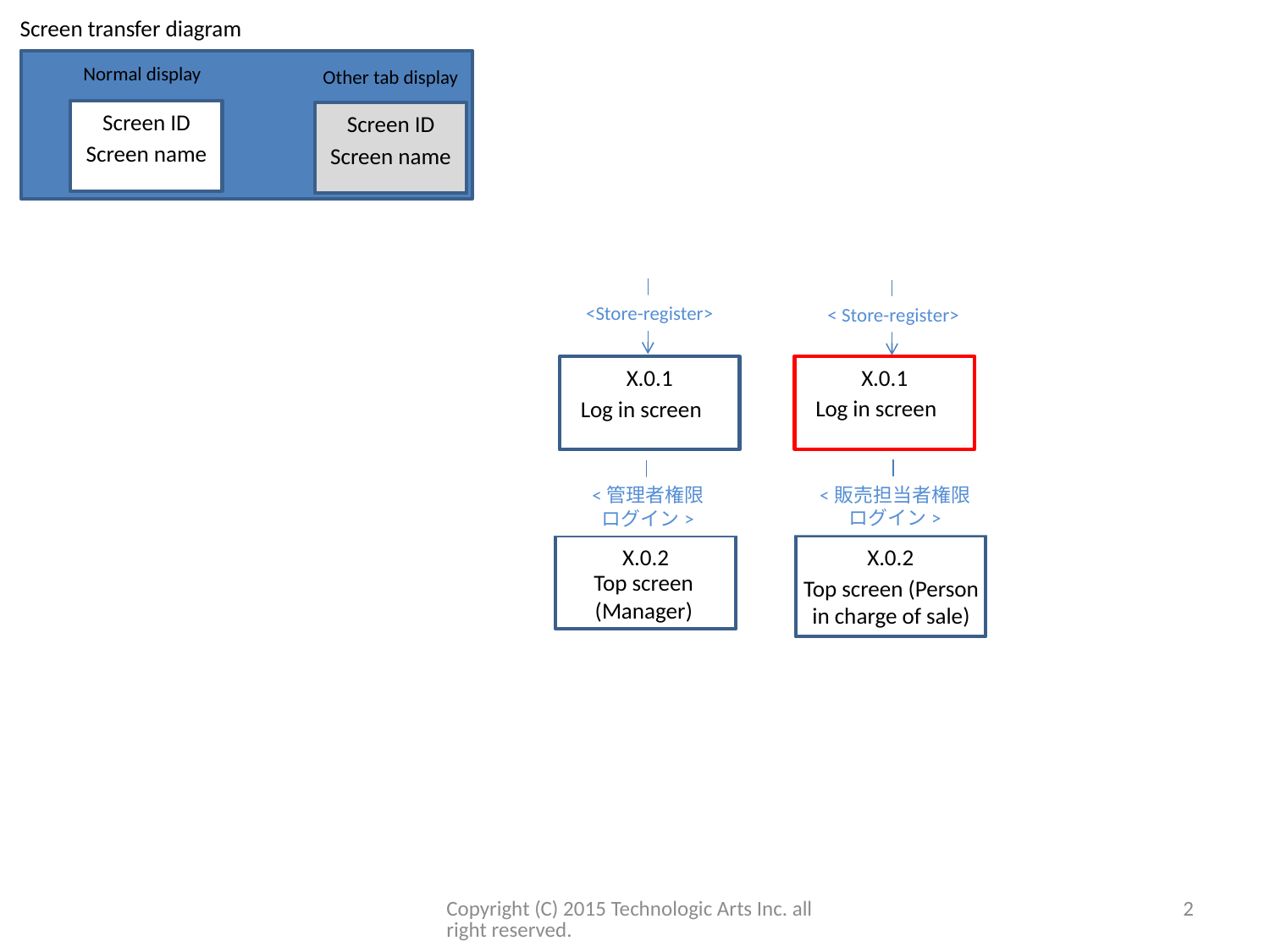

Screen transfer diagram

Normal display
Other tab display

Screen ID
Screen name

Screen ID
Screen name
<Store-register>
< Store-register>

X.0.1
Log in screen

X.0.1
Log in screen
<販売担当者権限
ログイン>
<管理者権限
ログイン>

X.0.2
Top screen (Manager)

X.0.2
Top screen (Person in charge of sale)
Copyright (C) 2015 Technologic Arts Inc. all right reserved.
2